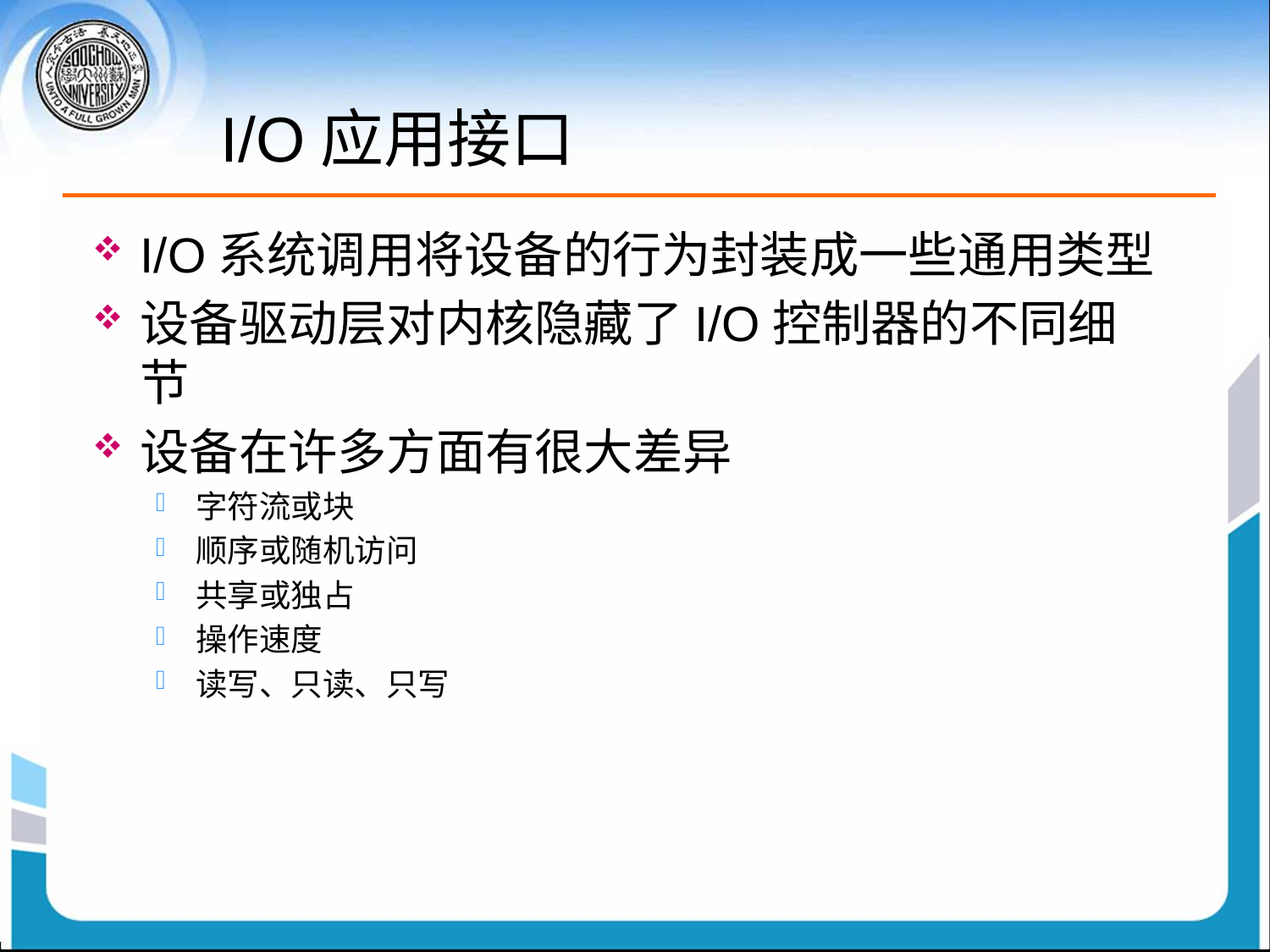

# I/O应用接口
I/O系统调用将设备的行为封装成一些通用类型
设备驱动层对内核隐藏了I/O控制器的不同细节
设备在许多方面有很大差异
字符流或块
顺序或随机访问
共享或独占
操作速度
读写、只读、只写